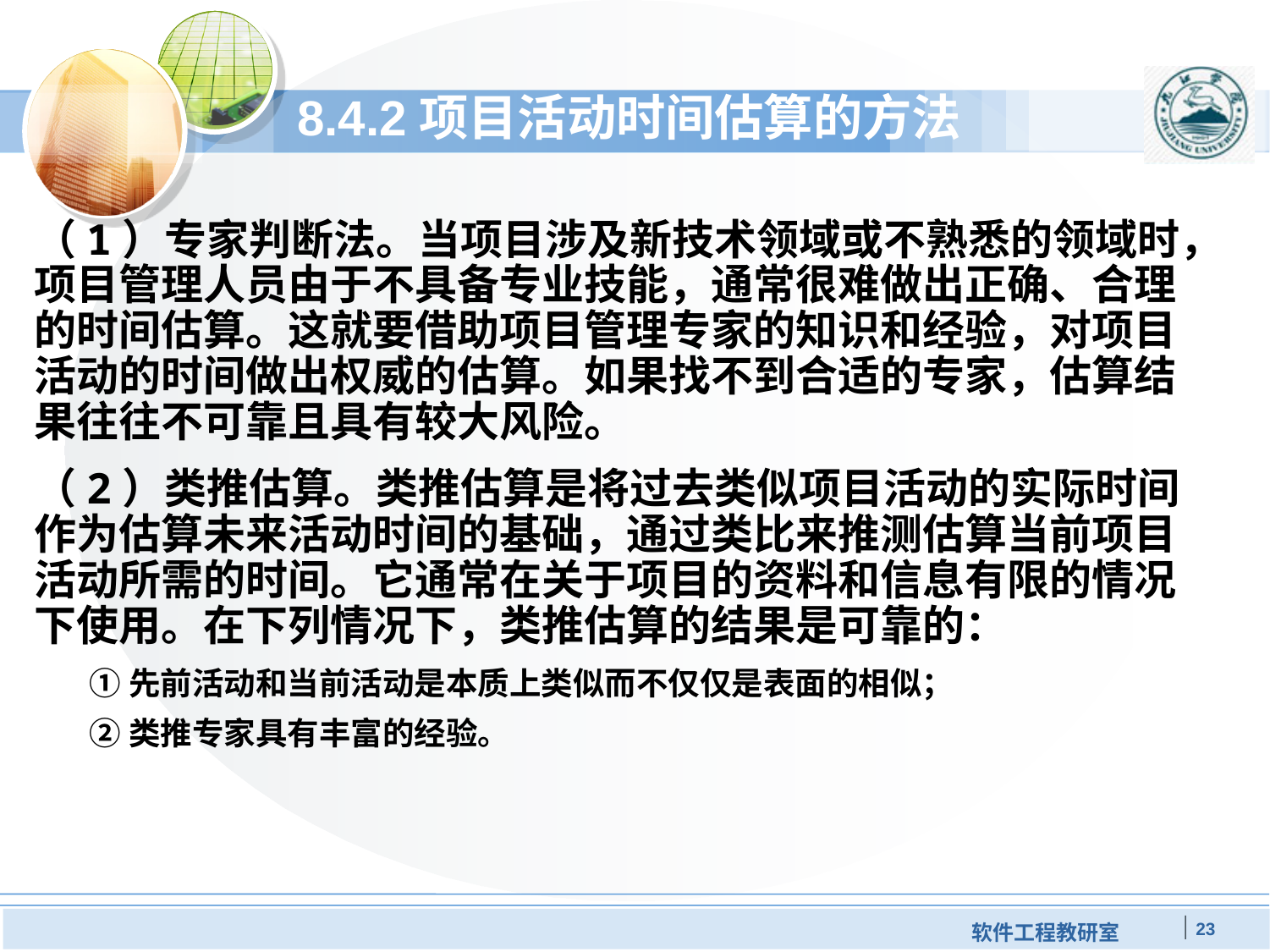

# 8.4.2项目活动时间估算的方法
（1）专家判断法。当项目涉及新技术领域或不熟悉的领域时，项目管理人员由于不具备专业技能，通常很难做出正确、合理的时间估算。这就要借助项目管理专家的知识和经验，对项目活动的时间做出权威的估算。如果找不到合适的专家，估算结果往往不可靠且具有较大风险。
（2）类推估算。类推估算是将过去类似项目活动的实际时间作为估算未来活动时间的基础，通过类比来推测估算当前项目活动所需的时间。它通常在关于项目的资料和信息有限的情况下使用。在下列情况下，类推估算的结果是可靠的：
①先前活动和当前活动是本质上类似而不仅仅是表面的相似；
②类推专家具有丰富的经验。